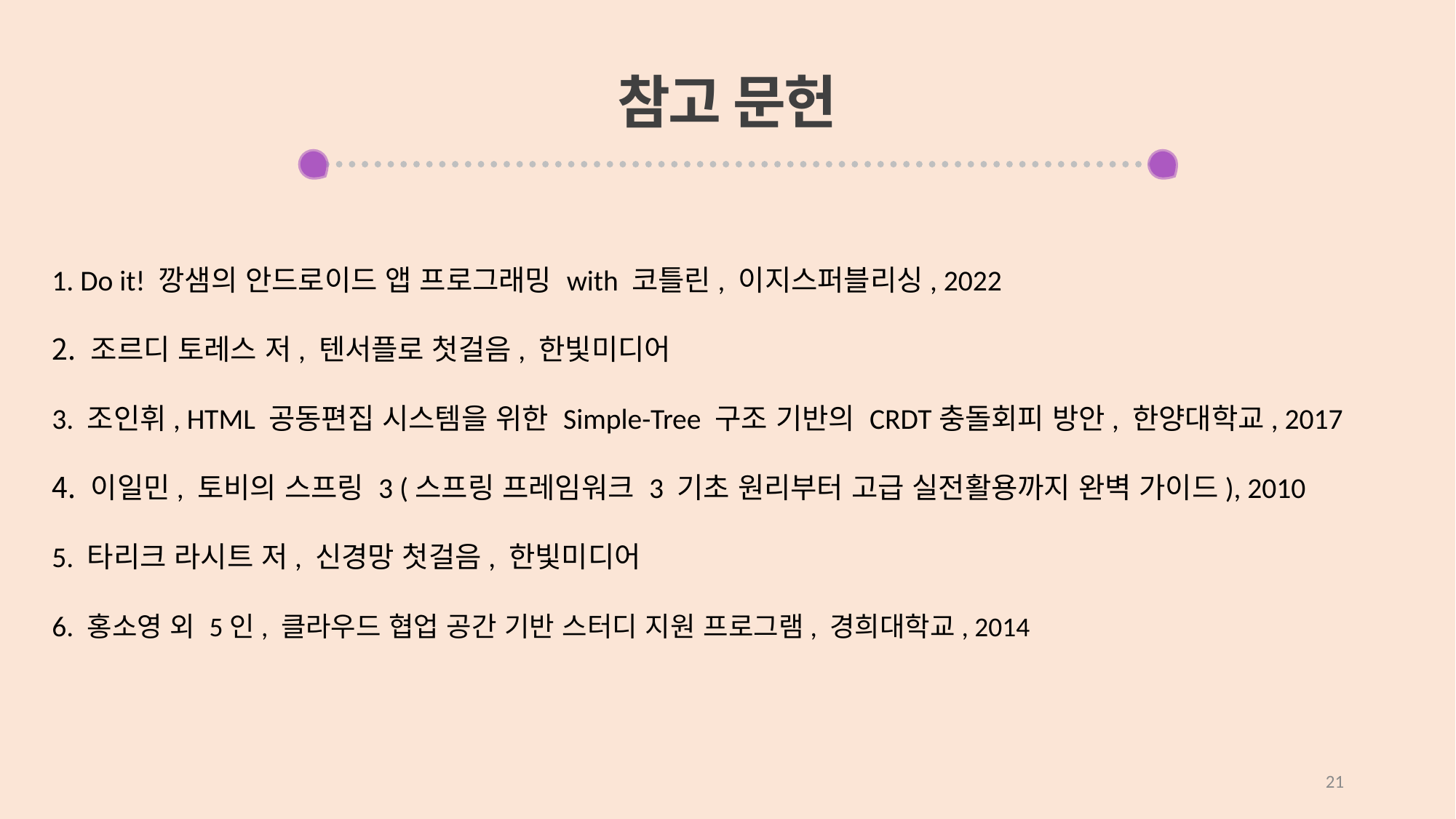

참고 문헌

 Do it! 깡샘의 안드로이드 앱 프로그래밍 with 코틀린, 이지스퍼블리싱, 2022
 조르디 토레스 저, 텐서플로 첫걸음, 한빛미디어
3. 조인휘, HTML 공동편집 시스템을 위한 Simple-Tree 구조 기반의 CRDT충돌회피 방안, 한양대학교, 2017
 이일민, 토비의 스프링 3 (스프링 프레임워크 3 기초 원리부터 고급 실전활용까지 완벽 가이드), 2010
5. 타리크 라시트 저, 신경망 첫걸음, 한빛미디어
6. 홍소영 외 5인, 클라우드 협업 공간 기반 스터디 지원 프로그램, 경희대학교, 2014
21